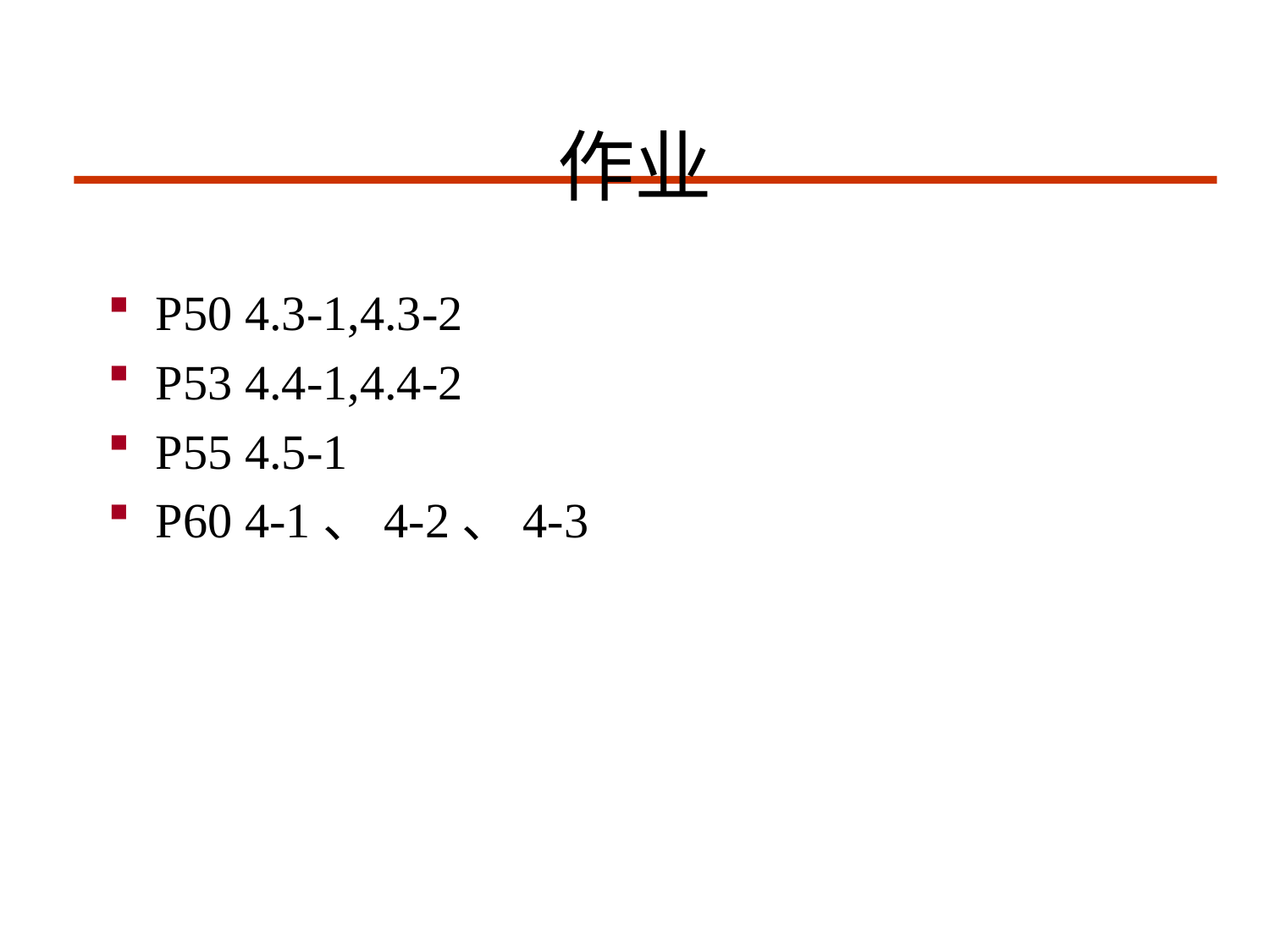

# 作业
P50 4.3-1,4.3-2
P53 4.4-1,4.4-2
P55 4.5-1
P60 4-1、4-2、4-3